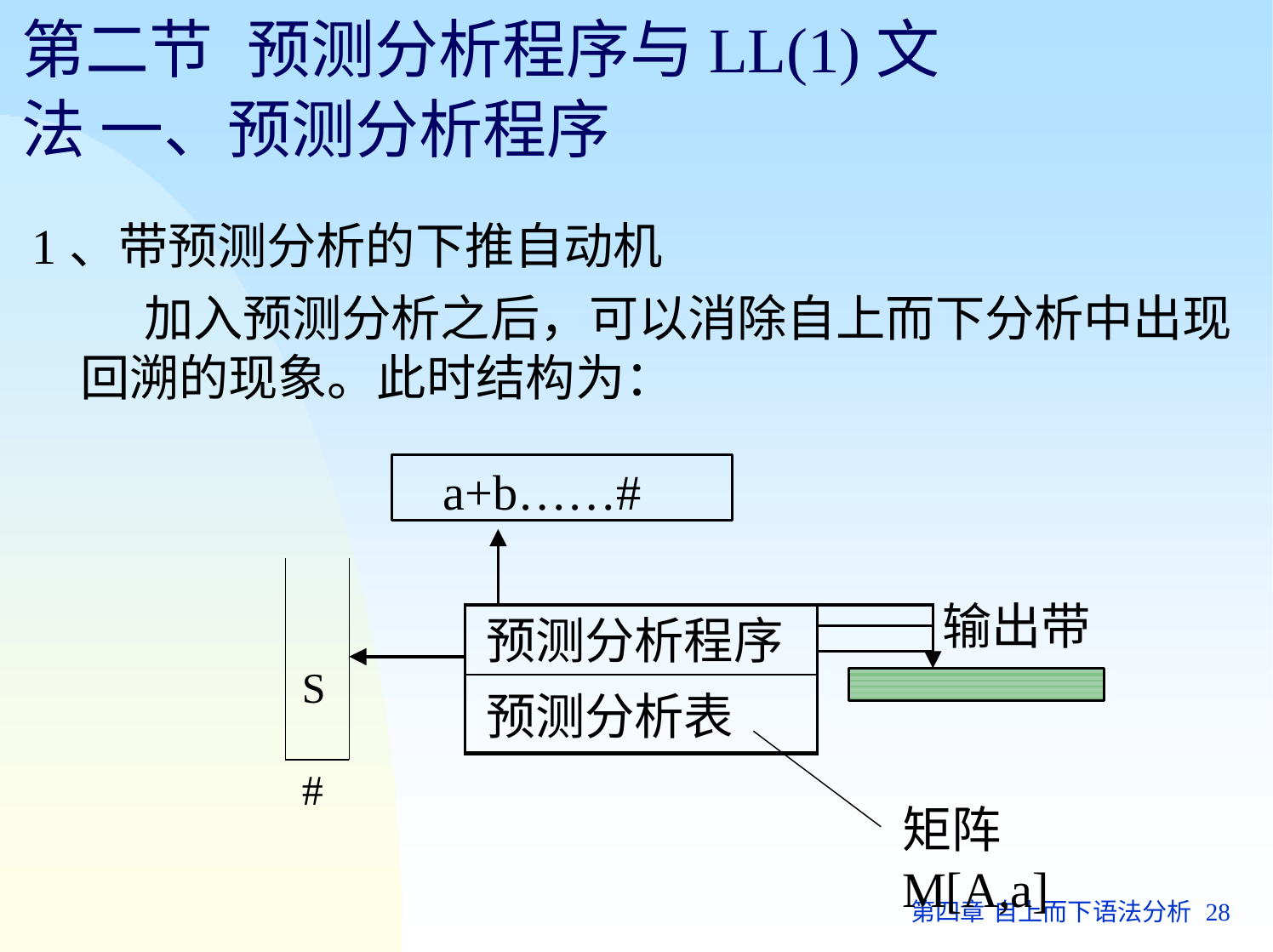

# 第二节	预测分析程序与LL(1)文法 一、预测分析程序
1、带预测分析的下推自动机
加入预测分析之后，可以消除自上而下分析中出现回溯的现象。此时结构为：
a+b……#

|  |  |  |  |
| --- | --- | --- | --- |
|  | 预测分析程序 |  |  |
|  |  |  |  |
|  |  |  |  |
|  |  |  |  |
|  | 预测分析表 |  |  |

输出带

S  #

矩阵M[A,a]
第四章 自上而下语法分析 28